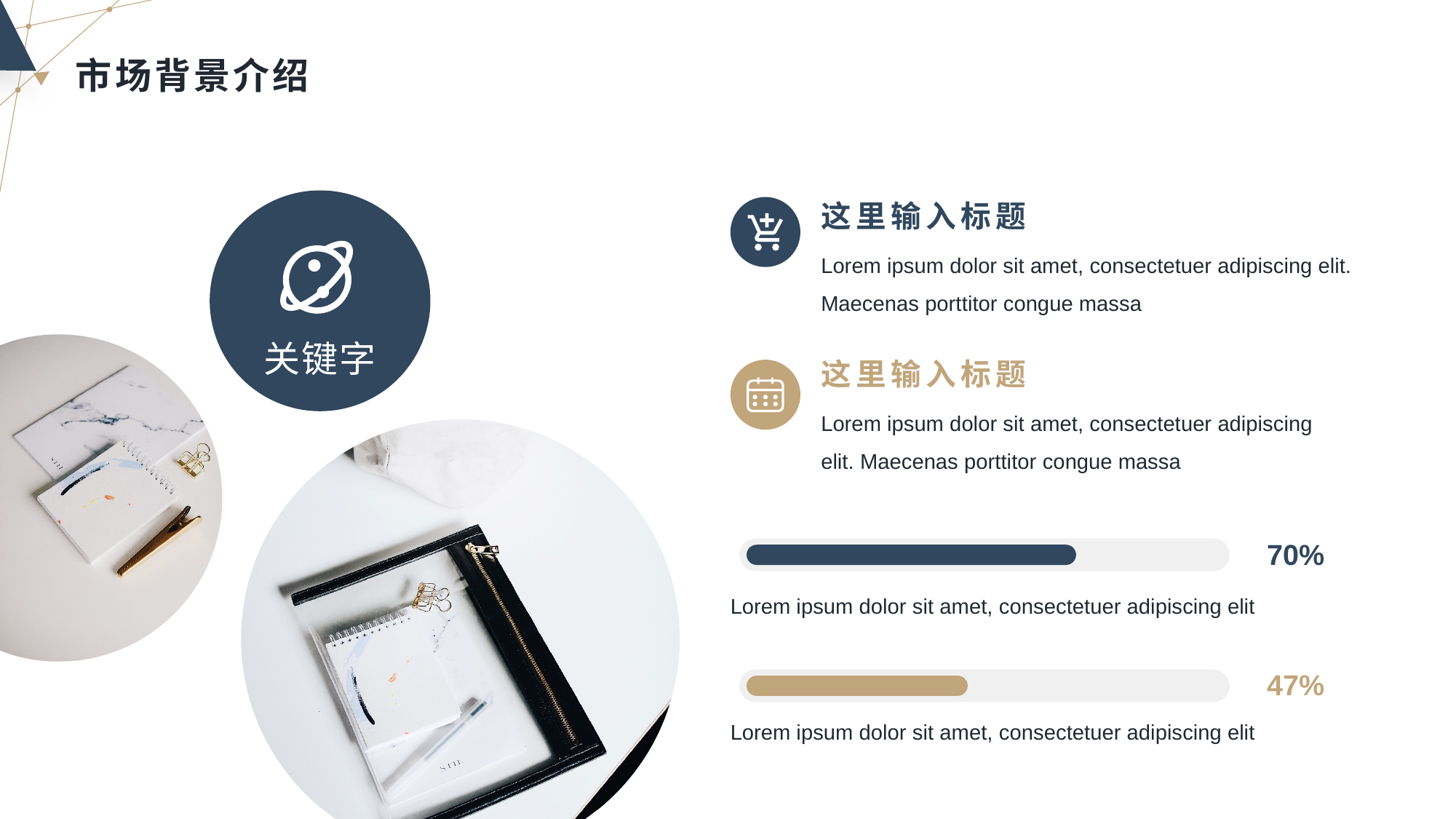

# 市场背景介绍

这里输入标题
Lorem ipsum dolor sit amet, consectetuer adipiscing elit. Maecenas porttitor congue massa

关键字
这里输入标题
Lorem ipsum dolor sit amet, consectetuer adipiscing elit. Maecenas porttitor congue massa

70%

Lorem ipsum dolor sit amet, consectetuer adipiscing elit
47%

Lorem ipsum dolor sit amet, consectetuer adipiscing elit